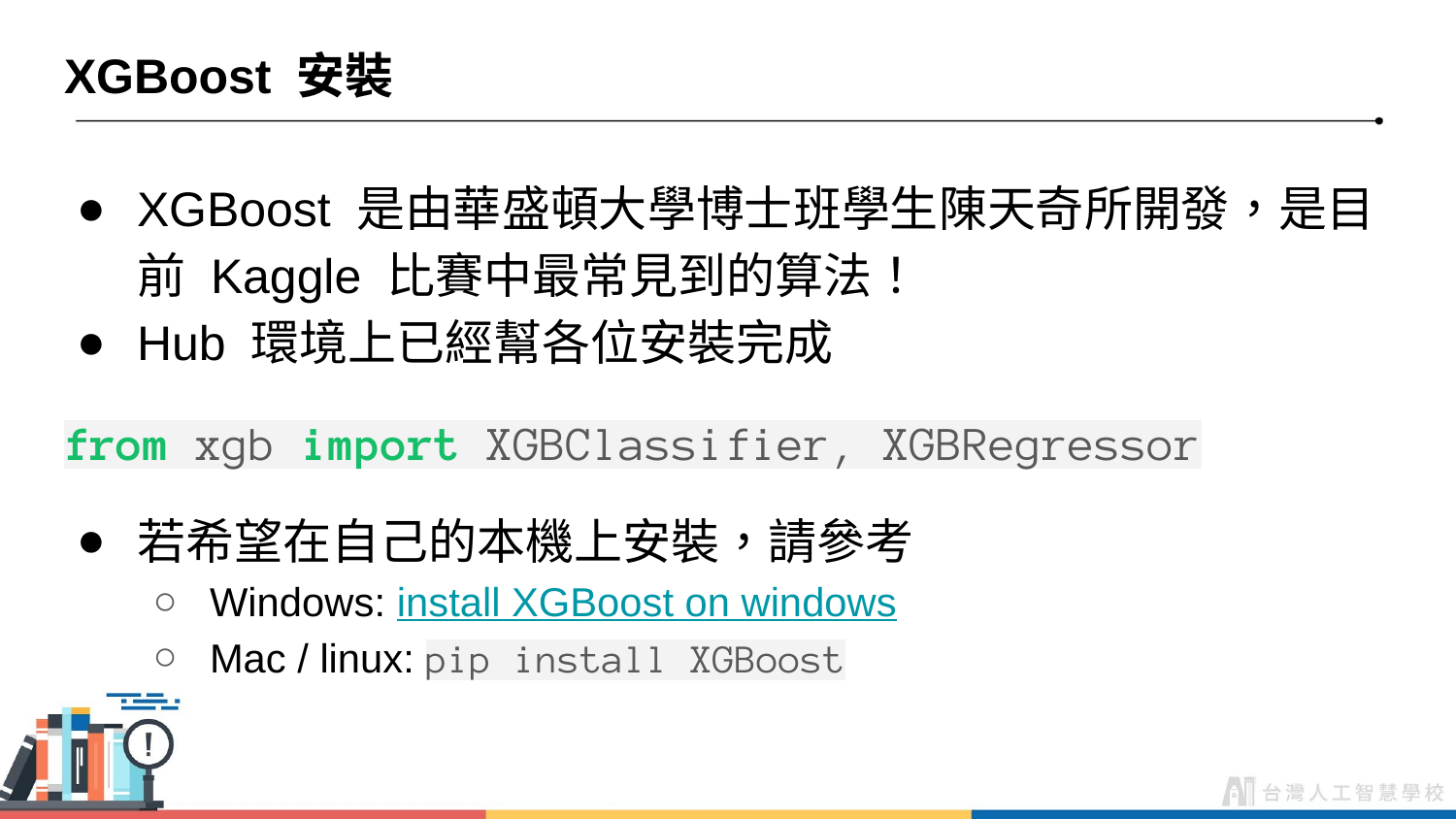

# XGBoost 安裝
XGBoost 是由華盛頓大學博士班學生陳天奇所開發，是目前 Kaggle 比賽中最常見到的算法！
Hub 環境上已經幫各位安裝完成
from xgb import XGBClassifier, XGBRegressor
若希望在自己的本機上安裝，請參考
Windows: install XGBoost on windows
Mac / linux: pip install XGBoost